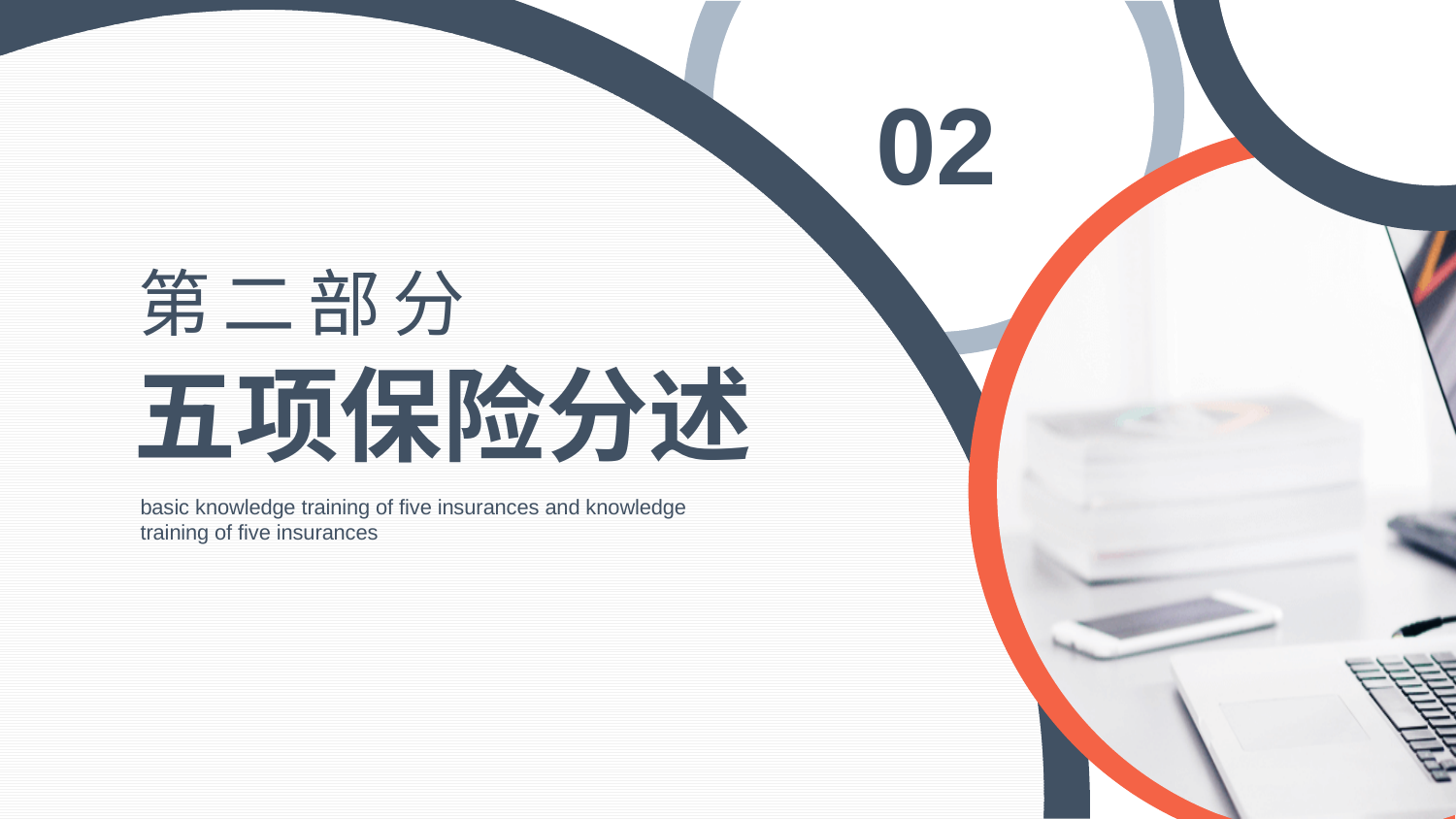

02

第二部分
五项保险分述
basic knowledge training of five insurances and knowledge
training of five insurances